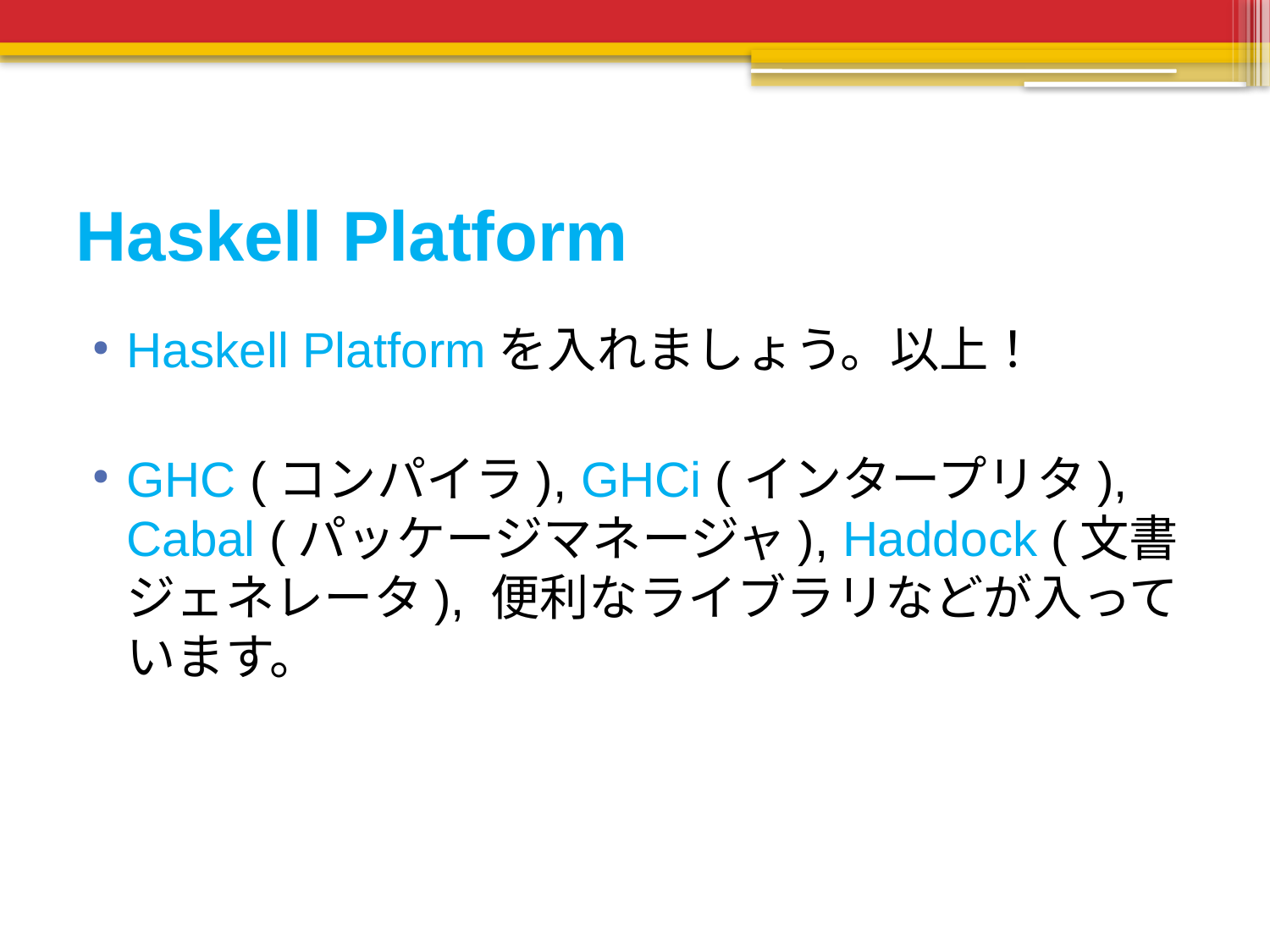

# Haskell Platform
Haskell Platformを入れましょう。以上！

GHC (コンパイラ), GHCi (インタープリタ), Cabal (パッケージマネージャ), Haddock (文書ジェネレータ), 便利なライブラリなどが入っています。